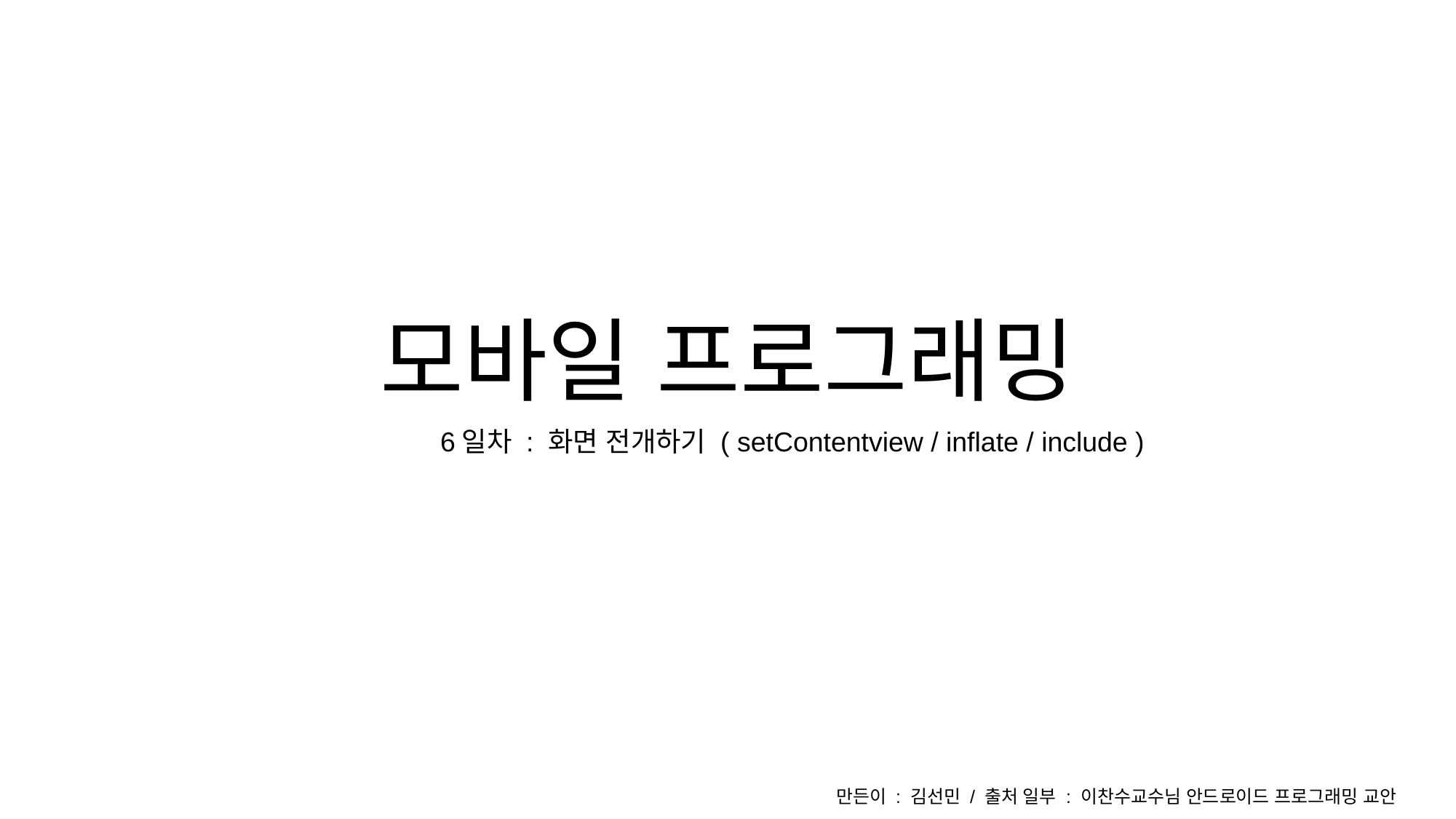

# 모바일 프로그래밍
6일차 : 화면 전개하기 ( setContentview / inflate / include )
만든이 : 김선민 / 출처 일부 : 이찬수교수님 안드로이드 프로그래밍 교안